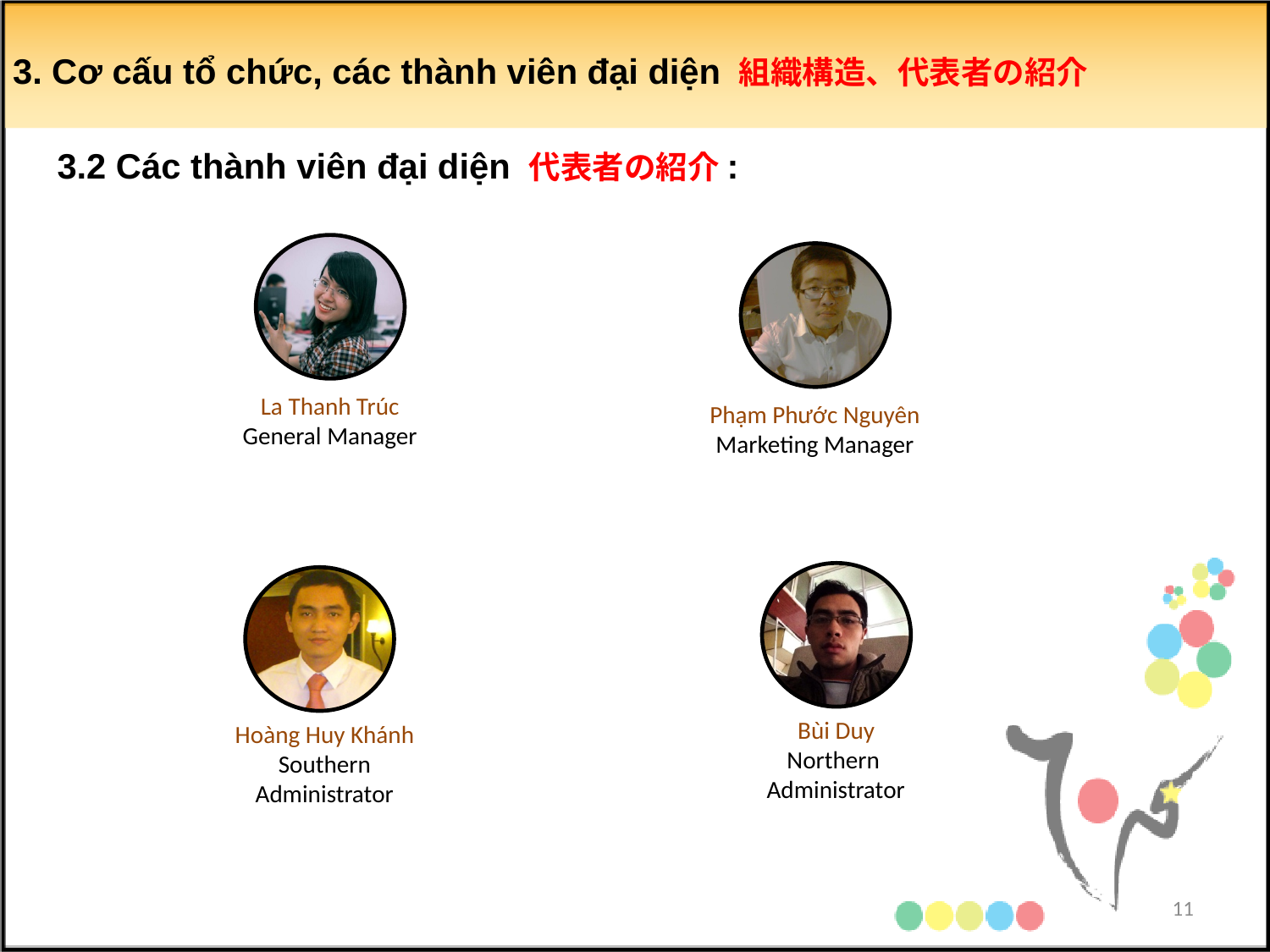

3. Cơ cấu tổ chức, các thành viên đại diện 組織構造、代表者の紹介
3.2 Các thành viên đại diện 代表者の紹介:

La Thanh Trúc
General Manager

Phạm Phước Nguyên
Marketing Manager

Bùi Duy
Northern
Administrator

Hoàng Huy Khánh
Southern
Administrator

11